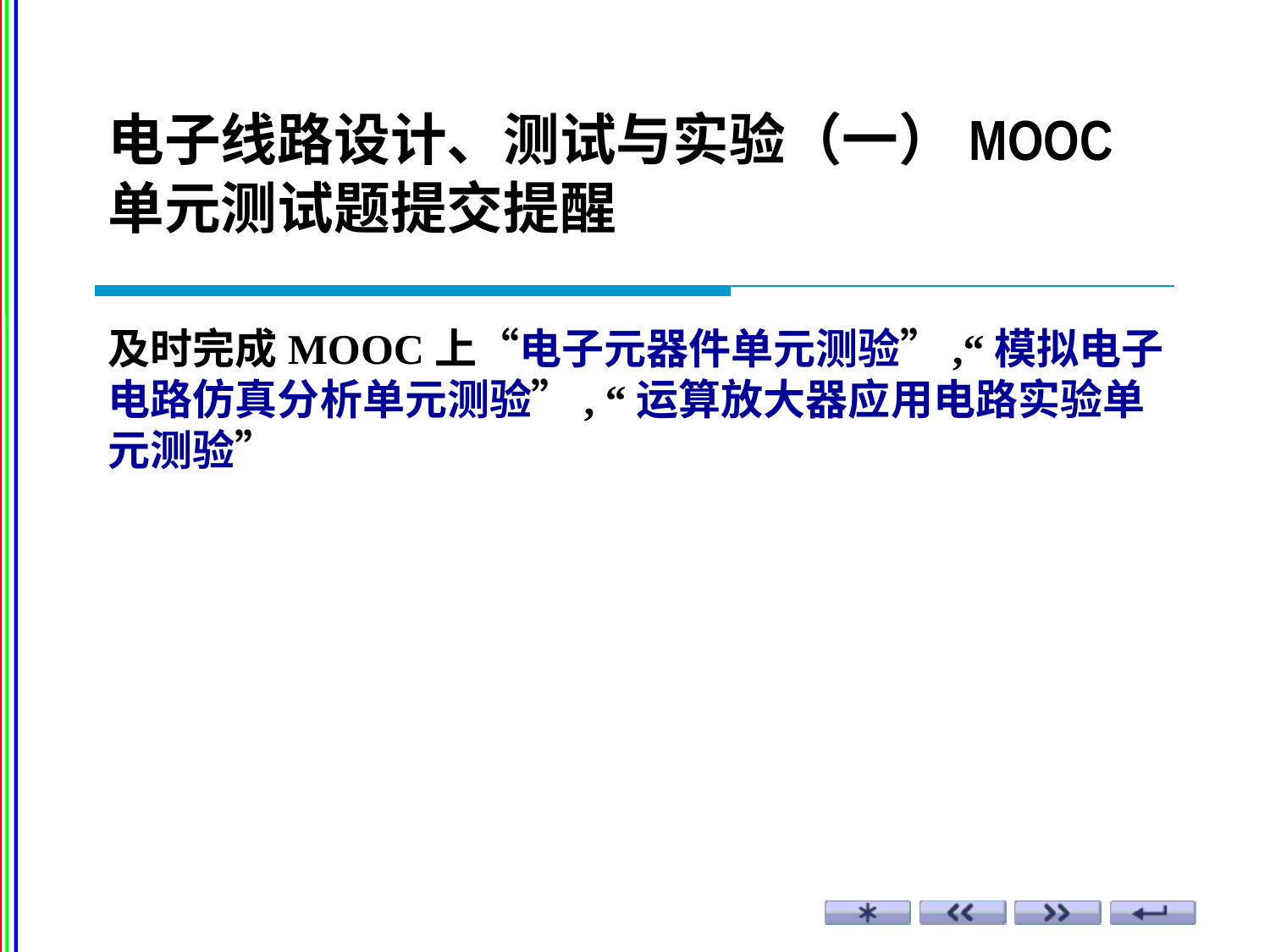

# 电子线路设计、测试与实验（一）MOOC 单元测试题提交提醒
及时完成MOOC上“电子元器件单元测验”,“模拟电子电路仿真分析单元测验”, “运算放大器应用电路实验单元测验”